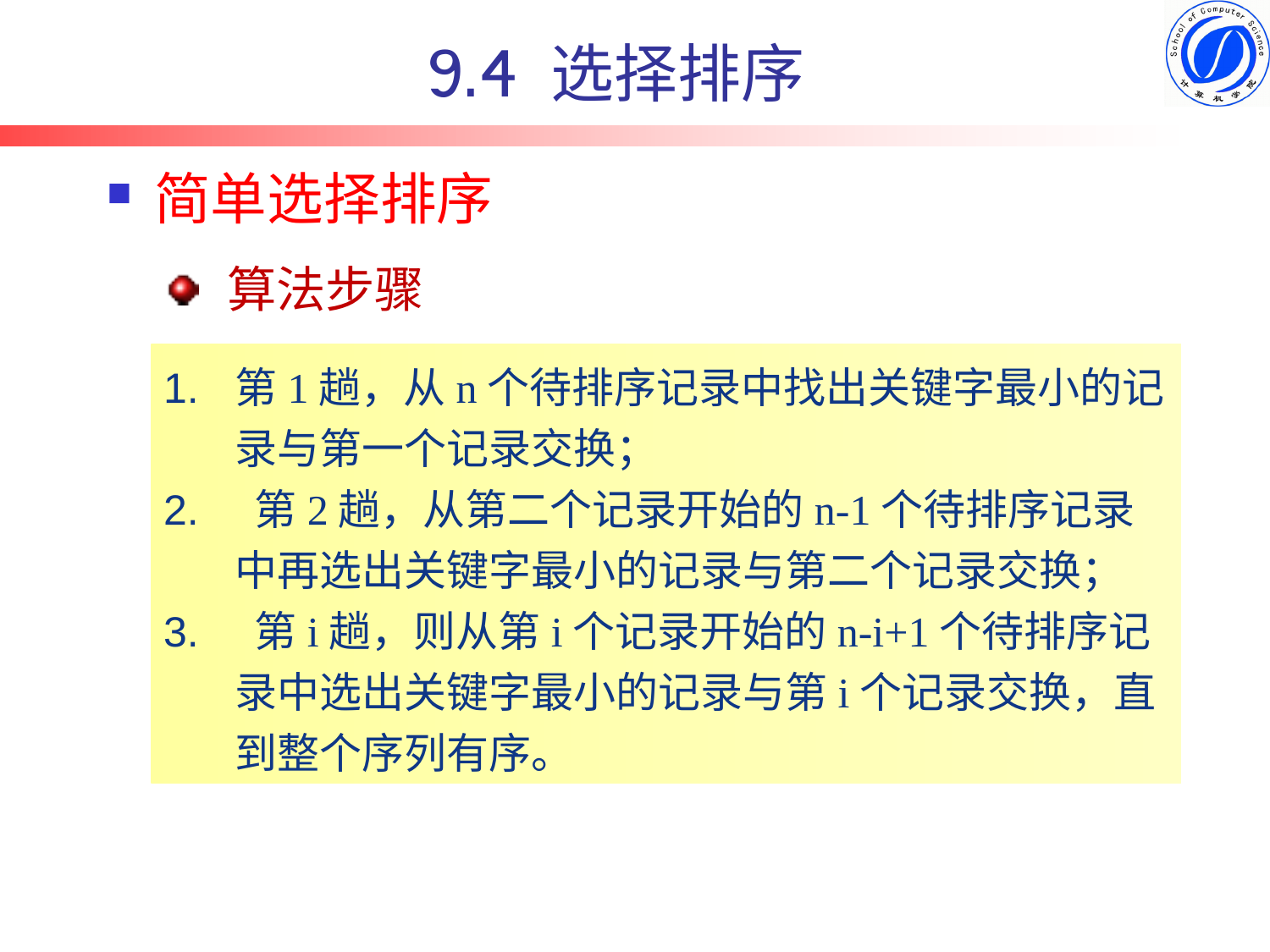

# 9.4 选择排序
简单选择排序
算法步骤
第1趟，从n个待排序记录中找出关键字最小的记录与第一个记录交换；
 第2趟，从第二个记录开始的n-1个待排序记录中再选出关键字最小的记录与第二个记录交换；
 第i趟，则从第i个记录开始的n-i+1个待排序记录中选出关键字最小的记录与第i个记录交换，直到整个序列有序。